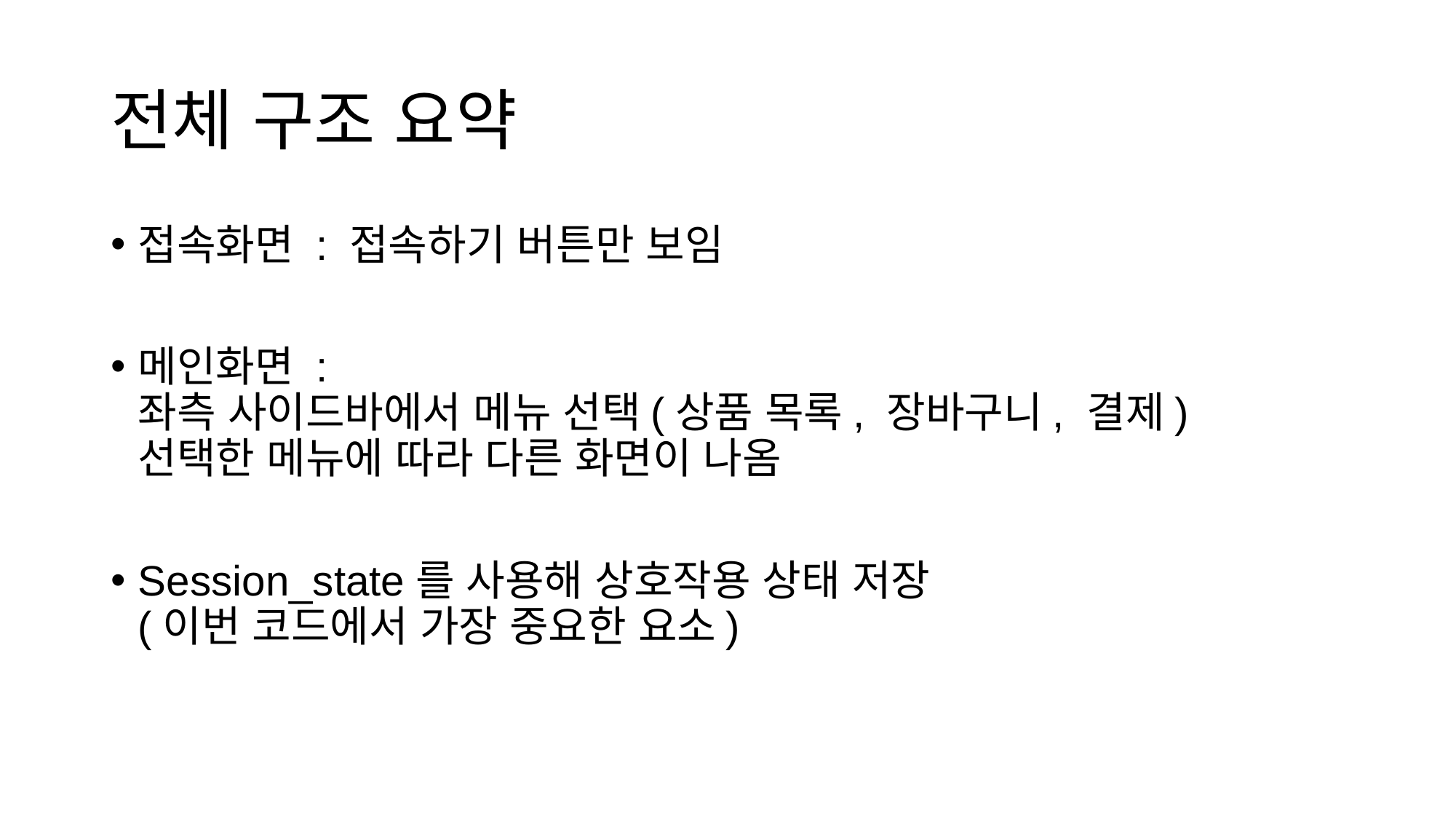

# 전체 구조 요약
접속화면 : 접속하기 버튼만 보임

메인화면 :
좌측 사이드바에서 메뉴 선택(상품 목록, 장바구니, 결제)
선택한 메뉴에 따라 다른 화면이 나옴

Session_state를 사용해 상호작용 상태 저장
(이번 코드에서 가장 중요한 요소)